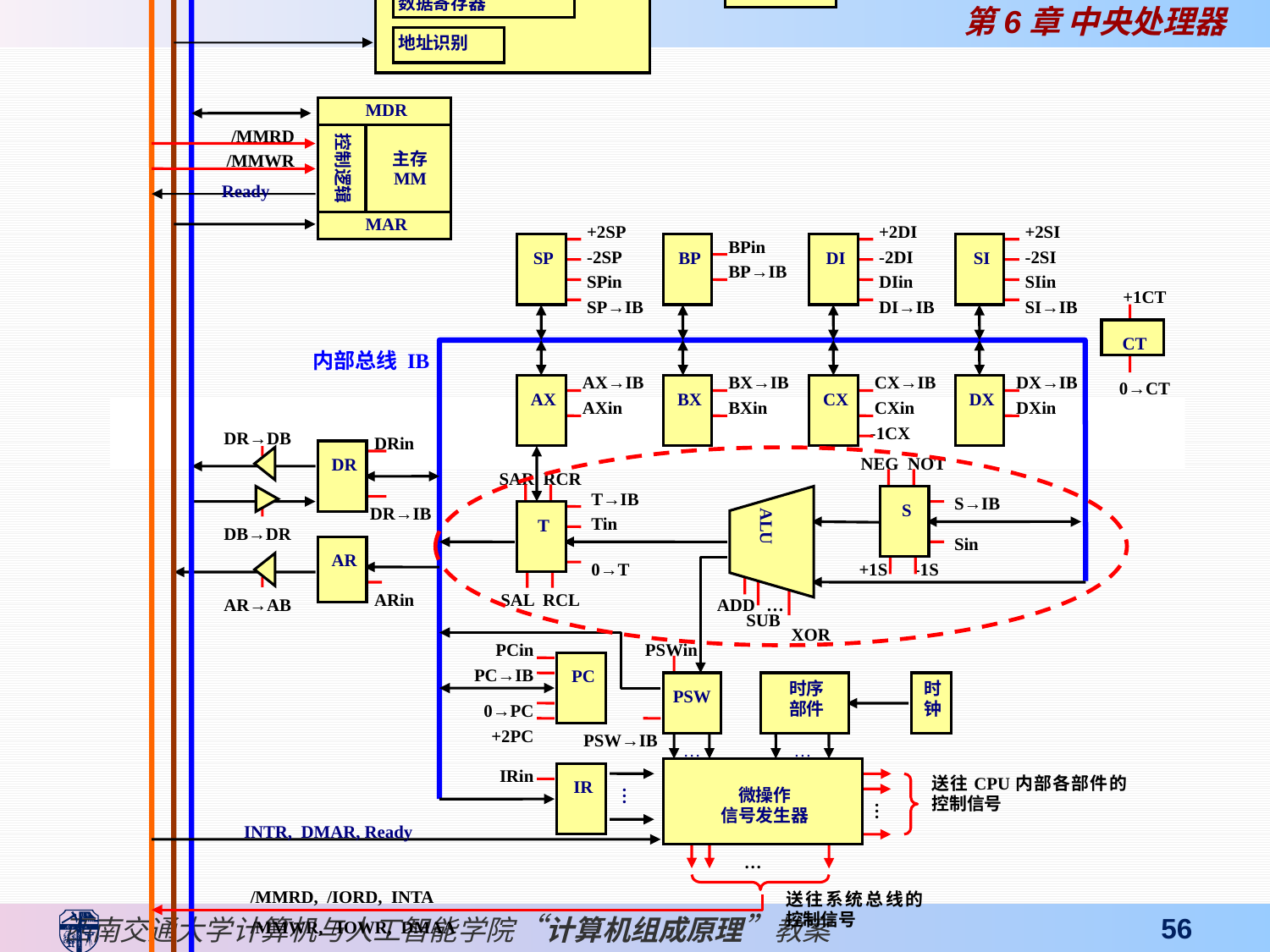

DMAR, INTR
Ready
I/O接口
IORD, IOWR
Ready
内部总线 IB
INTR,  DMAR, Ready
CB AB DB

…

…

…
/MMRD
/MMWR
+2SP
-2SP
SPin
SP→IB
+2DI
-2DI
DIin
DI→IB
+2SI
-2SI
SIin
SI→IB
BPin
BP→IB
+1CT
AX→IB
AXin
BX→IB
BXin
CX→IB
DX→IB
DXin
0→CT
CXin
-1CX
DR→DB
DRin
NEG  NOT
SAR  RCR
T→IB
Tin
S→IB
DR→IB
DB→DR
Sin
0→T
+1S      -1S
ARin
SAL  RCL
AR→AB
ADD
…
SUB
XOR
PCin
PSWin
PC→IB
0→PC
+2PC
PSW→IB
IRin
送往CPU内部各部件的控制信号
…
…
/MMRD,  /IORD,  INTA
送往系统总线的控制信号
/MMWR,  /IOWR,  DMAA

控制逻辑
中断控制逻辑
命令/状态寄存器
数据寄存器
I/O设备
地址识别
MDR
控制逻辑

主存
MM
MAR
SP
BP
DI
SI
CT
AX
BX
CX
DX
DR

S

T

ALU

AR

PC
PSW
时序
部件
时
钟

微操作
信号发生器
IR